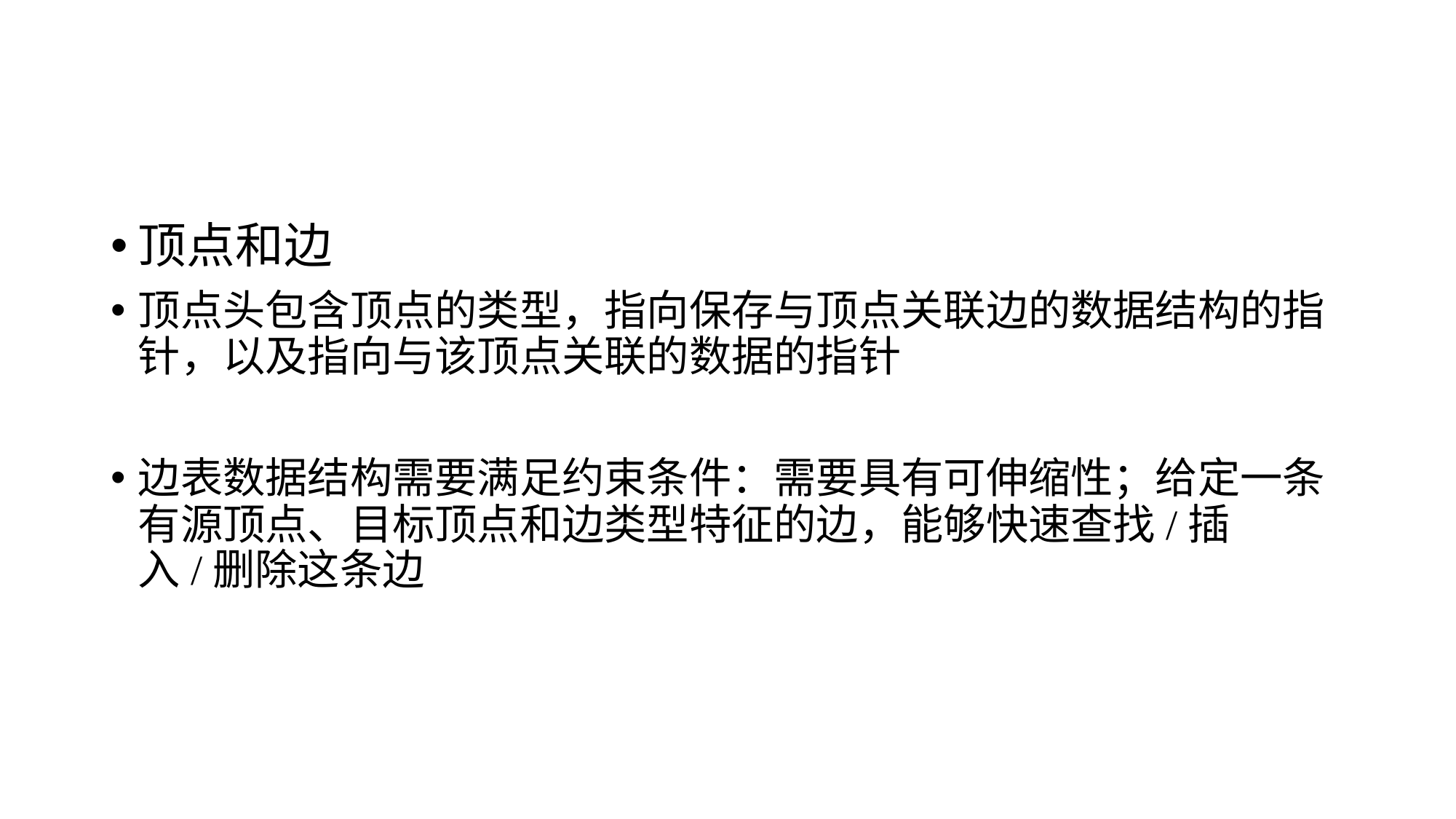

顶点和边
顶点头包含顶点的类型，指向保存与顶点关联边的数据结构的指针，以及指向与该顶点关联的数据的指针

边表数据结构需要满足约束条件：需要具有可伸缩性；给定一条有源顶点、目标顶点和边类型特征的边，能够快速查找/插入/删除这条边